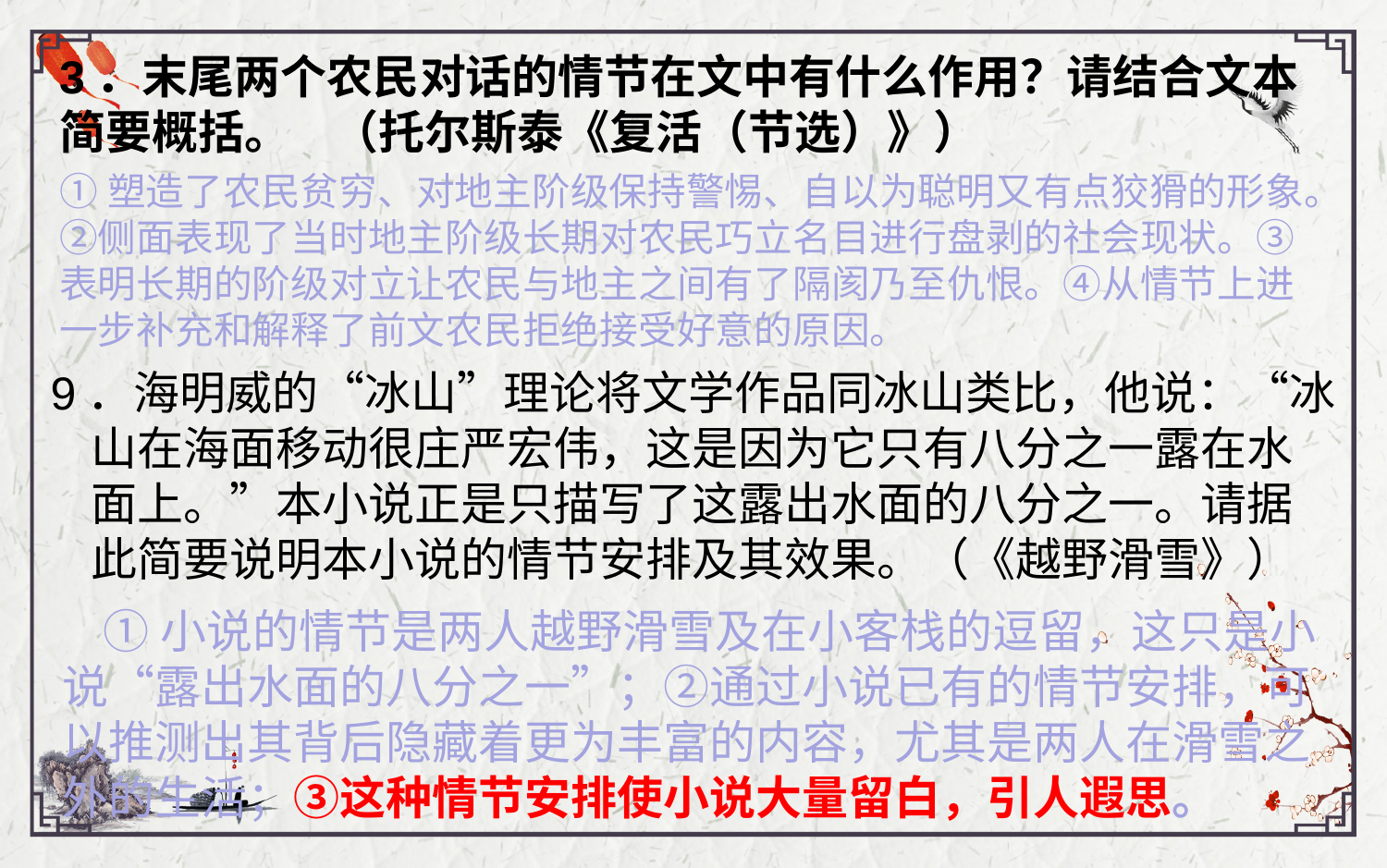

3．末尾两个农民对话的情节在文中有什么作用？请结合文本简要概括。    （托尔斯泰《复活（节选）》）
①塑造了农民贫穷、对地主阶级保持警惕、自以为聪明又有点狡猾的形象。②侧面表现了当时地主阶级长期对农民巧立名目进行盘剥的社会现状。③表明长期的阶级对立让农民与地主之间有了隔阂乃至仇恨。④从情节上进一步补充和解释了前文农民拒绝接受好意的原因。
9．海明威的“冰山”理论将文学作品同冰山类比，他说：“冰山在海面移动很庄严宏伟，这是因为它只有八分之一露在水面上。”本小说正是只描写了这露出水面的八分之一。请据此简要说明本小说的情节安排及其效果。（《越野滑雪》）
①小说的情节是两人越野滑雪及在小客栈的逗留，这只是小说“露出水面的八分之一”；②通过小说已有的情节安排，可以推测出其背后隐藏着更为丰富的内容，尤其是两人在滑雪之外的生活；③这种情节安排使小说大量留白，引人遐思。